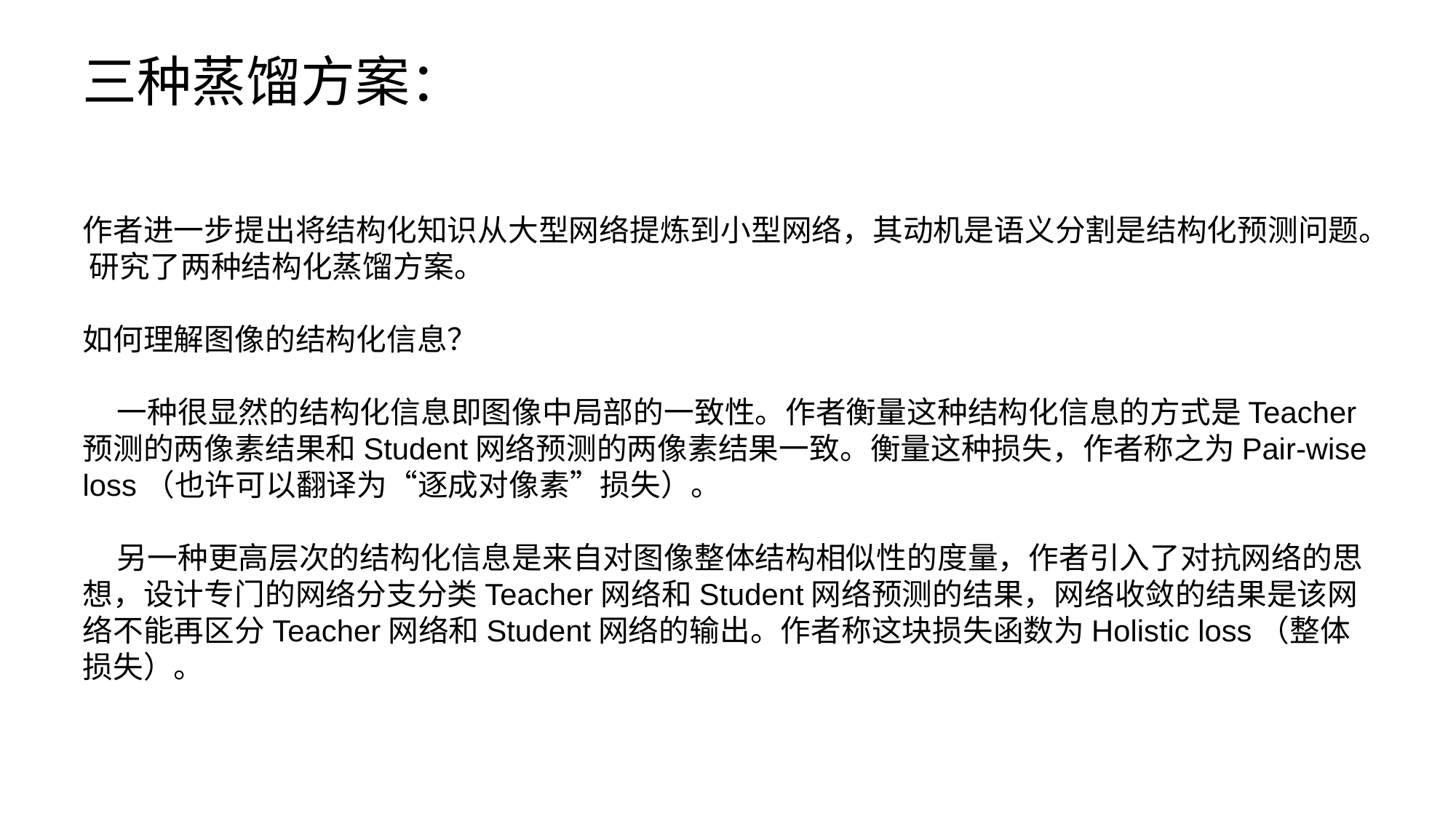

三种蒸馏方案：

作者进一步提出将结构化知识从大型网络提炼到小型网络，其动机是语义分割是结构化预测问题。 研究了两种结构化蒸馏方案。

如何理解图像的结构化信息？

    一种很显然的结构化信息即图像中局部的一致性。作者衡量这种结构化信息的方式是Teacher预测的两像素结果和Student网络预测的两像素结果一致。衡量这种损失，作者称之为Pair-wise loss（也许可以翻译为“逐成对像素”损失）。

    另一种更高层次的结构化信息是来自对图像整体结构相似性的度量，作者引入了对抗网络的思想，设计专门的网络分支分类Teacher网络和Student网络预测的结果，网络收敛的结果是该网络不能再区分Teacher网络和Student网络的输出。作者称这块损失函数为Holistic loss（整体损失）。